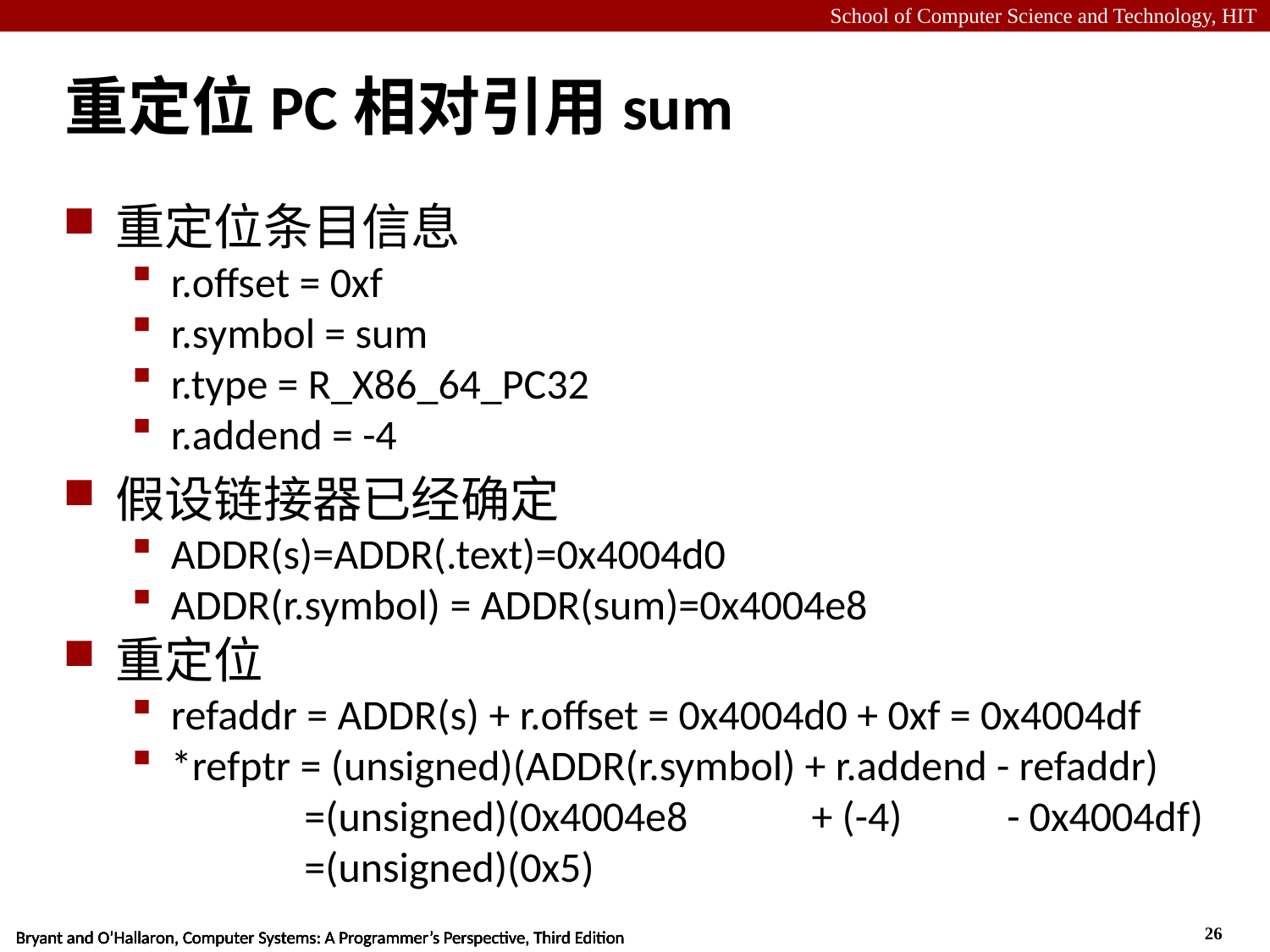

# 重定位PC相对引用sum
重定位条目信息
r.offset = 0xf
r.symbol = sum
r.type = R_X86_64_PC32
r.addend = -4
假设链接器已经确定
ADDR(s)=ADDR(.text)=0x4004d0
ADDR(r.symbol) = ADDR(sum)=0x4004e8
重定位
refaddr = ADDR(s) + r.offset = 0x4004d0 + 0xf = 0x4004df
*refptr = (unsigned)(ADDR(r.symbol) + r.addend - refaddr)
              =(unsigned)(0x4004e8             + (-4)           - 0x4004df)
              =(unsigned)(0x5)